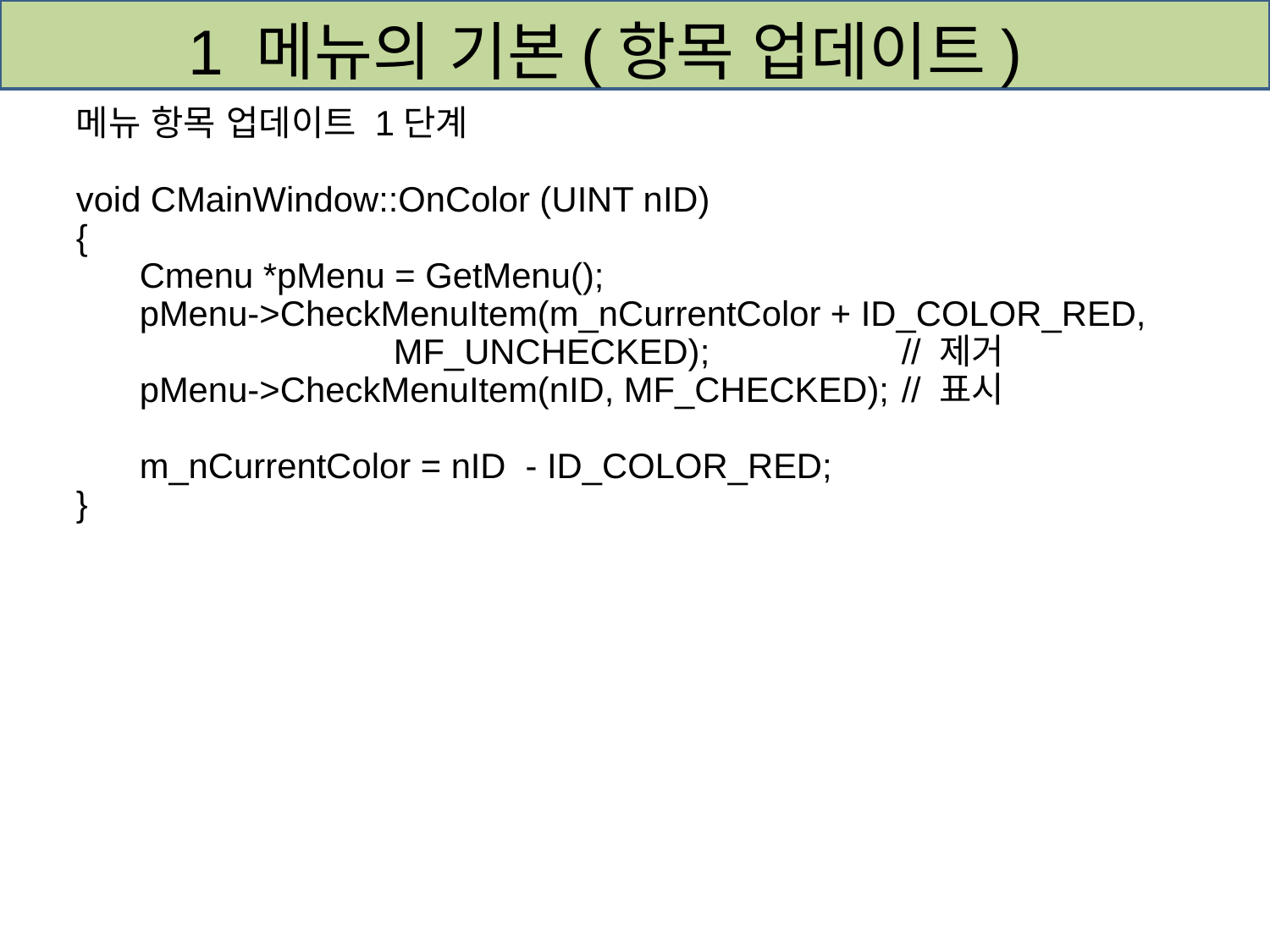

# 1 메뉴의 기본(항목 업데이트)
메뉴 항목 업데이트 1단계

void CMainWindow::OnColor (UINT nID)
{
	Cmenu *pMenu = GetMenu();
	pMenu->CheckMenuItem(m_nCurrentColor + ID_COLOR_RED,
			MF_UNCHECKED);		// 제거
	pMenu->CheckMenuItem(nID, MF_CHECKED);	// 표시

	m_nCurrentColor = nID  - ID_COLOR_RED;
}